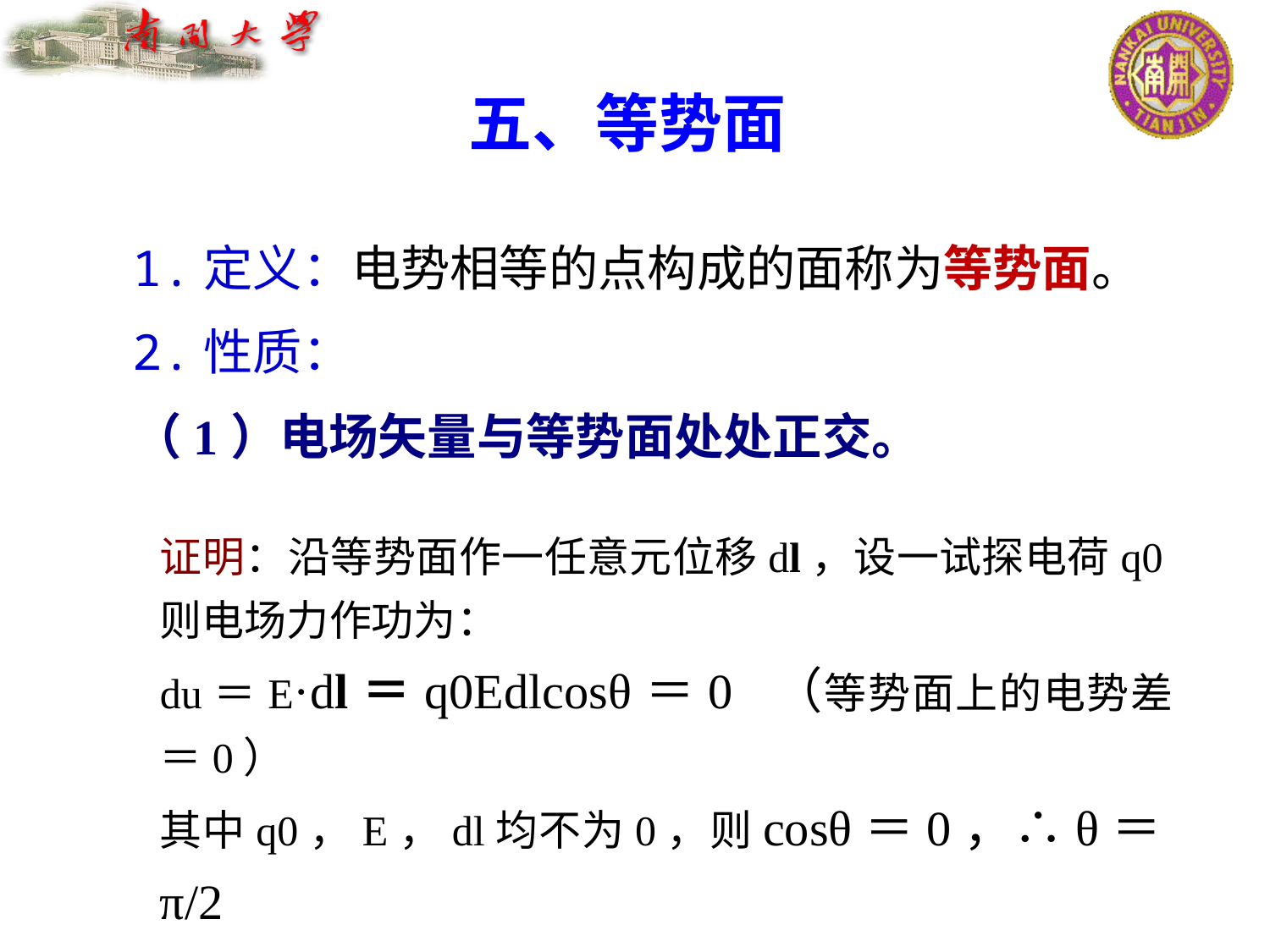

# 五、等势面
1.定义：电势相等的点构成的面称为等势面。
2.性质：
（1）电场矢量与等势面处处正交。

证明：沿等势面作一任意元位移dl，设一试探电荷q0则电场力作功为：
du＝E·dl＝q0Edlcosθ＝0  （等势面上的电势差＝0）
其中q0，E，dl均不为0，则cosθ＝0，∴θ＝π/2